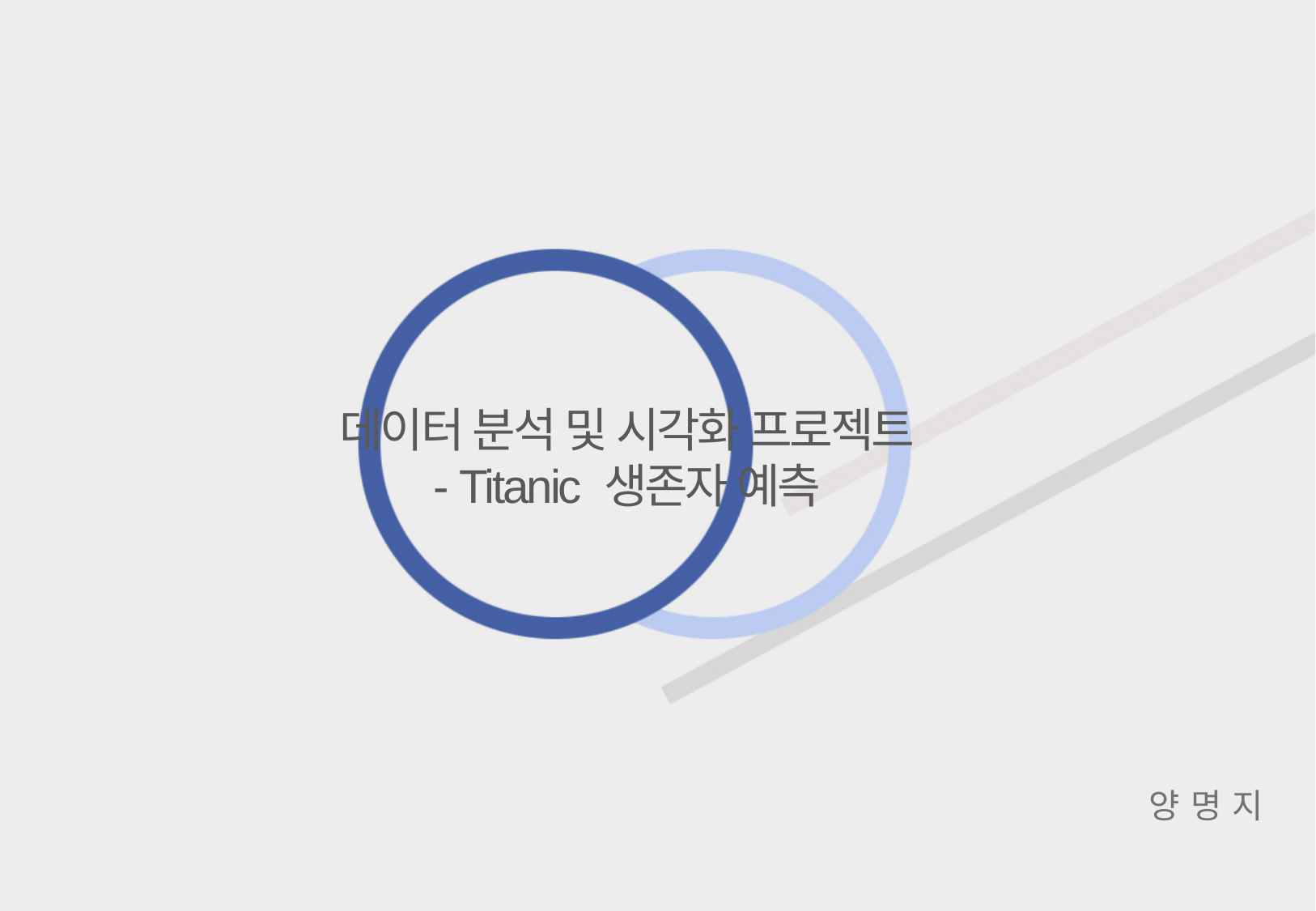

데이터 분석 및 시각화 프로젝트
- Titanic 생존자 예측
양명지